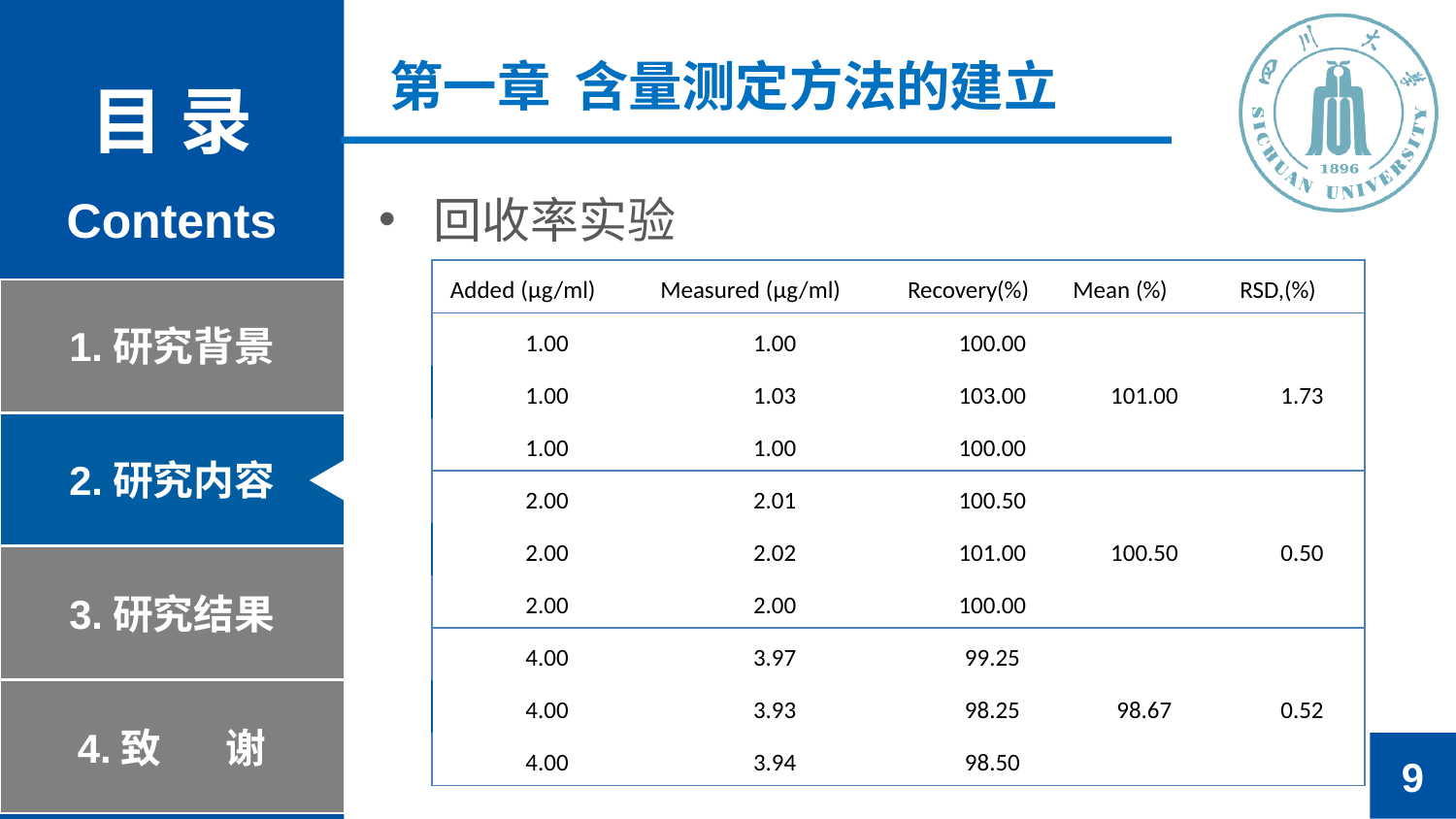

第一章  含量测定方法的建立

回收率实验
| Added (μg/ml) | Measured (μg/ml) | Recovery(%) | Mean (%) | RSD,(%) |
| --- | --- | --- | --- | --- |
| 1.00 | 1.00 | 100.00 | 101.00 | 1.73 |
| 1.00 | 1.03 | 103.00 |  |  |
| 1.00 | 1.00 | 100.00 |  |  |
| 2.00 | 2.01 | 100.50 | 100.50 | 0.50 |
| 2.00 | 2.02 | 101.00 |  |  |
| 2.00 | 2.00 | 100.00 |  |  |
| 4.00 | 3.97 | 99.25 | 98.67 | 0.52 |
| 4.00 | 3.93 | 98.25 |  |  |
| 4.00 | 3.94 | 98.50 |  |  |
9